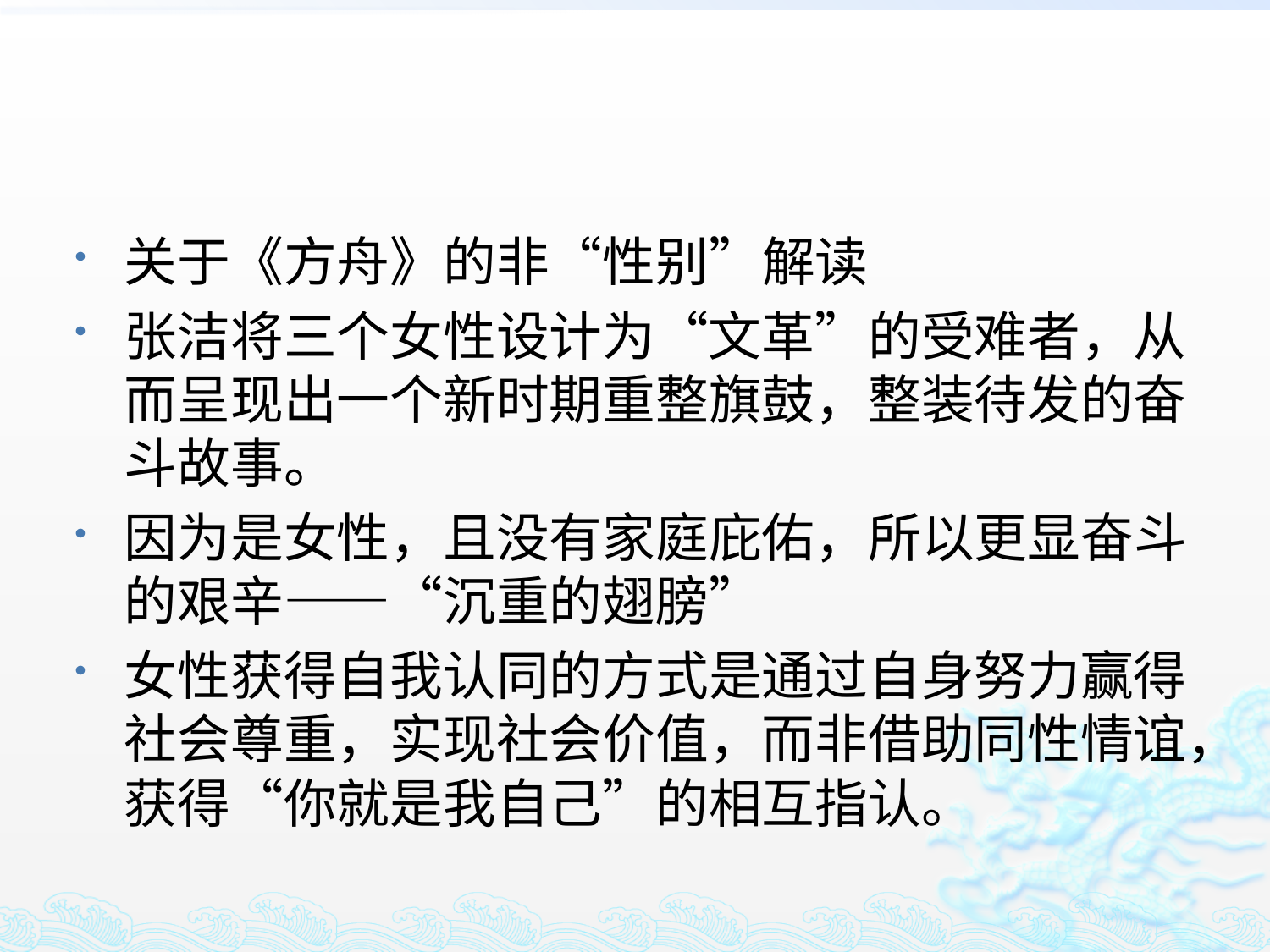

#
关于《方舟》的非“性别”解读
张洁将三个女性设计为“文革”的受难者，从而呈现出一个新时期重整旗鼓，整装待发的奋斗故事。
因为是女性，且没有家庭庇佑，所以更显奋斗的艰辛——“沉重的翅膀”
女性获得自我认同的方式是通过自身努力赢得社会尊重，实现社会价值，而非借助同性情谊，获得“你就是我自己”的相互指认。